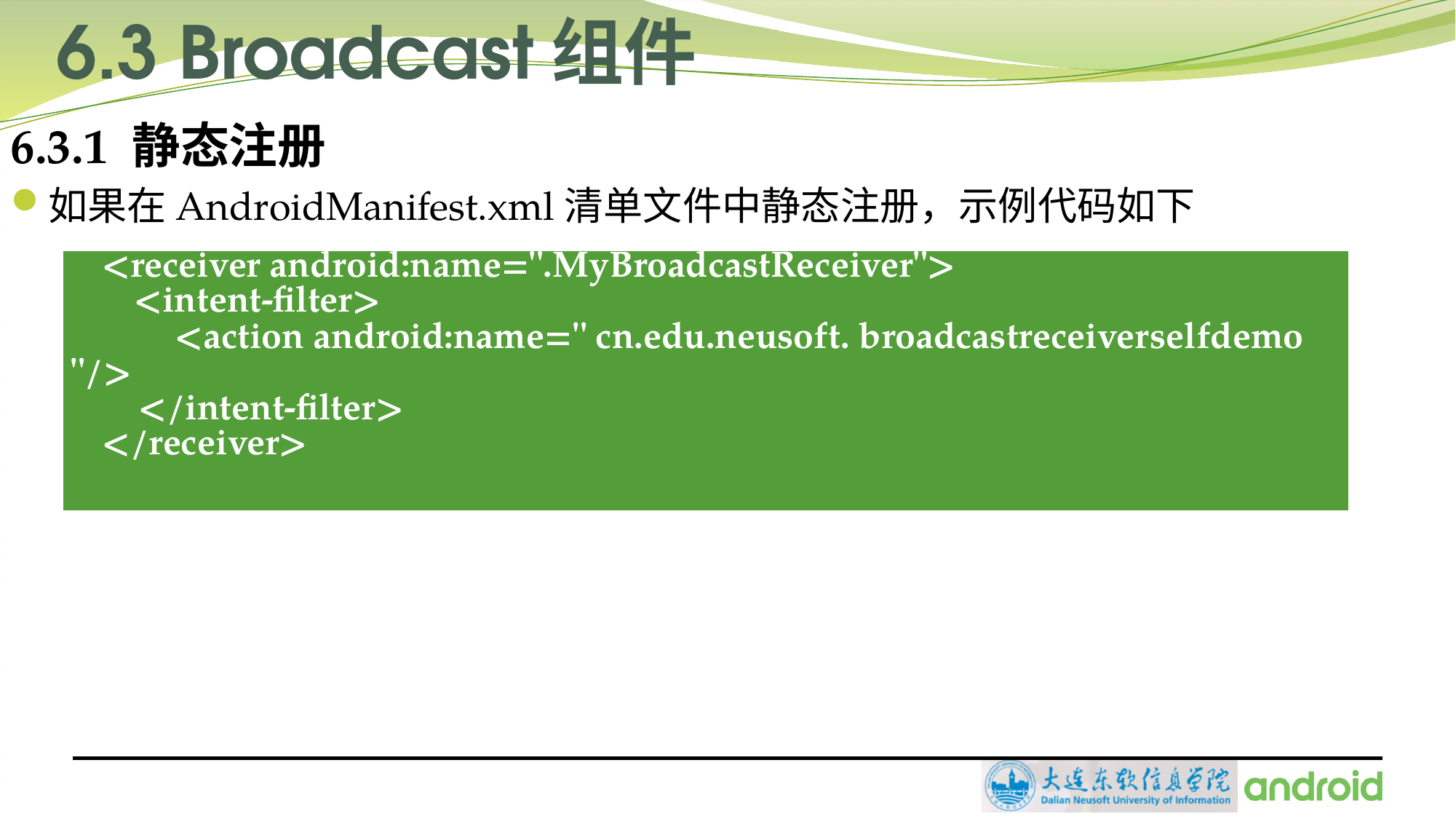

# 6.3 Broadcast组件
6.3.1 静态注册
如果在AndroidManifest.xml清单文件中静态注册，示例代码如下

| <receiver android:name=".MyBroadcastReceiver"> <intent-filter> <action android:name=" cn.edu.neusoft. broadcastreceiverselfdemo "/> </intent-filter> </receiver> |
| --- |